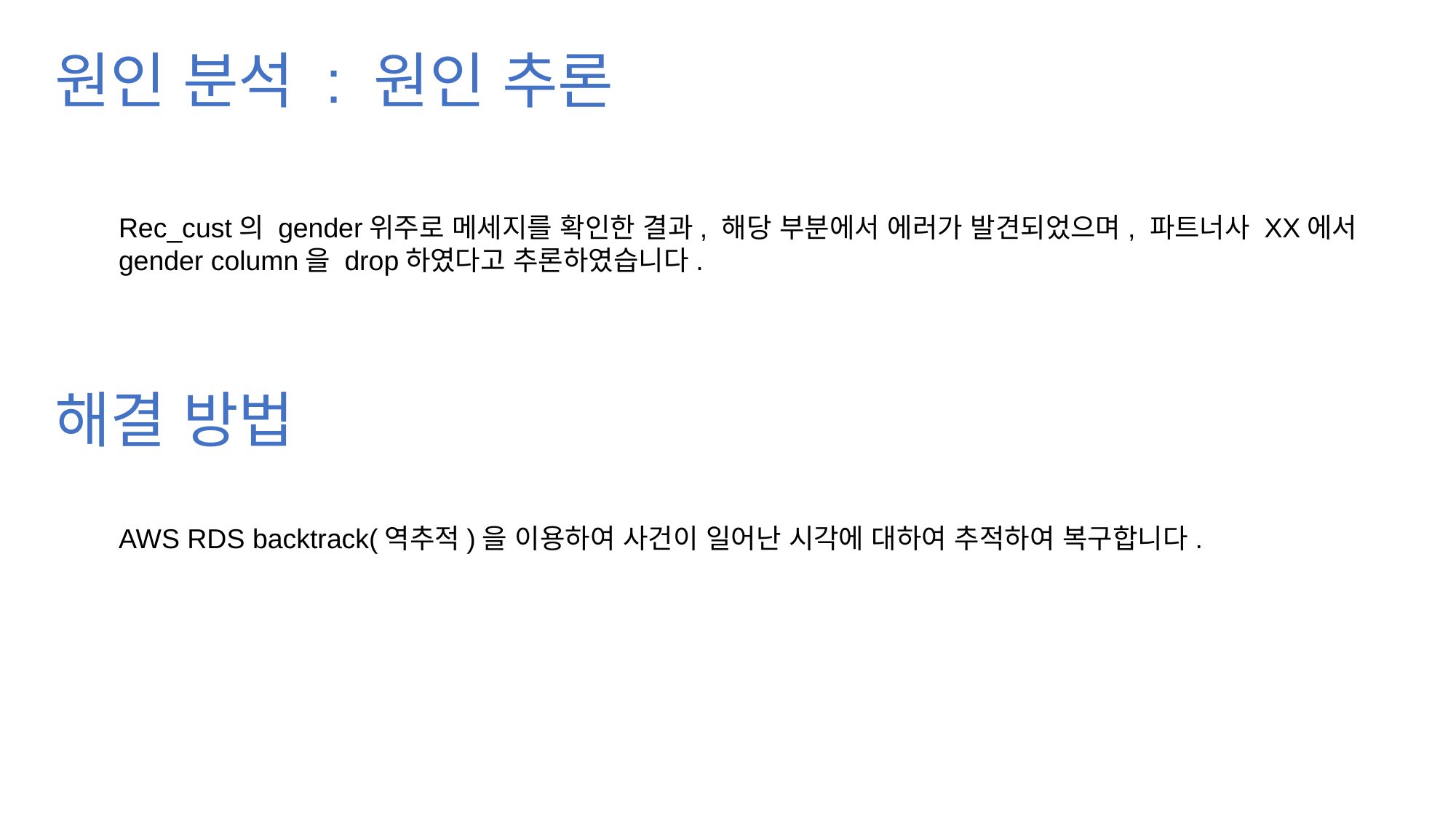

원인 분석 : 원인 추론
Rec_cust의 gender위주로 메세지를 확인한 결과, 해당 부분에서 에러가 발견되었으며, 파트너사 XX에서 gender column을 drop하였다고 추론하였습니다.
해결 방법
AWS RDS backtrack(역추적)을 이용하여 사건이 일어난 시각에 대하여 추적하여 복구합니다.